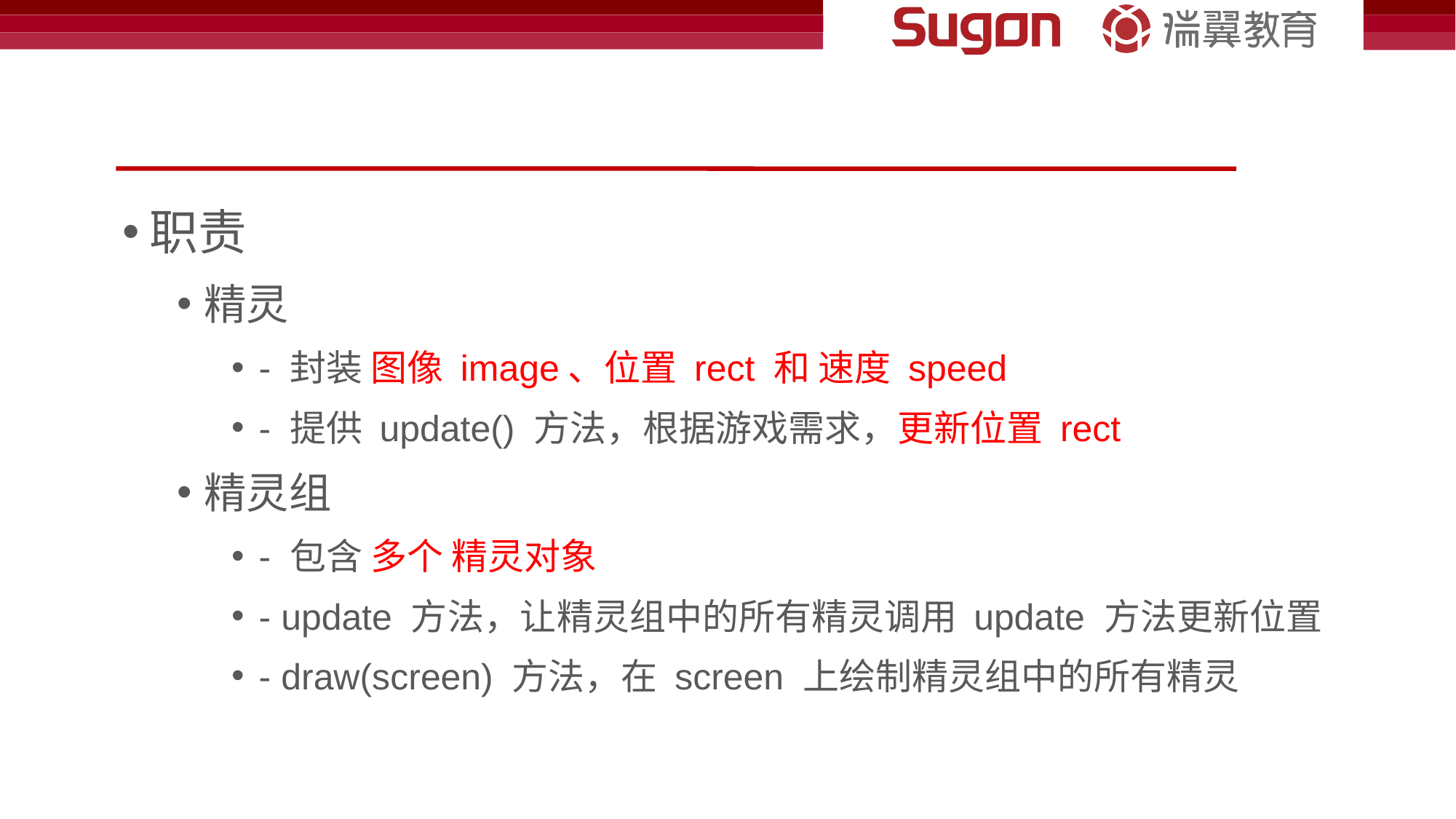

#
职责
精灵
- 封装 图像 image、位置 rect 和 速度 speed
- 提供 update() 方法，根据游戏需求，更新位置 rect
精灵组
- 包含 多个 精灵对象
- update 方法，让精灵组中的所有精灵调用 update 方法更新位置
- draw(screen) 方法，在 screen 上绘制精灵组中的所有精灵